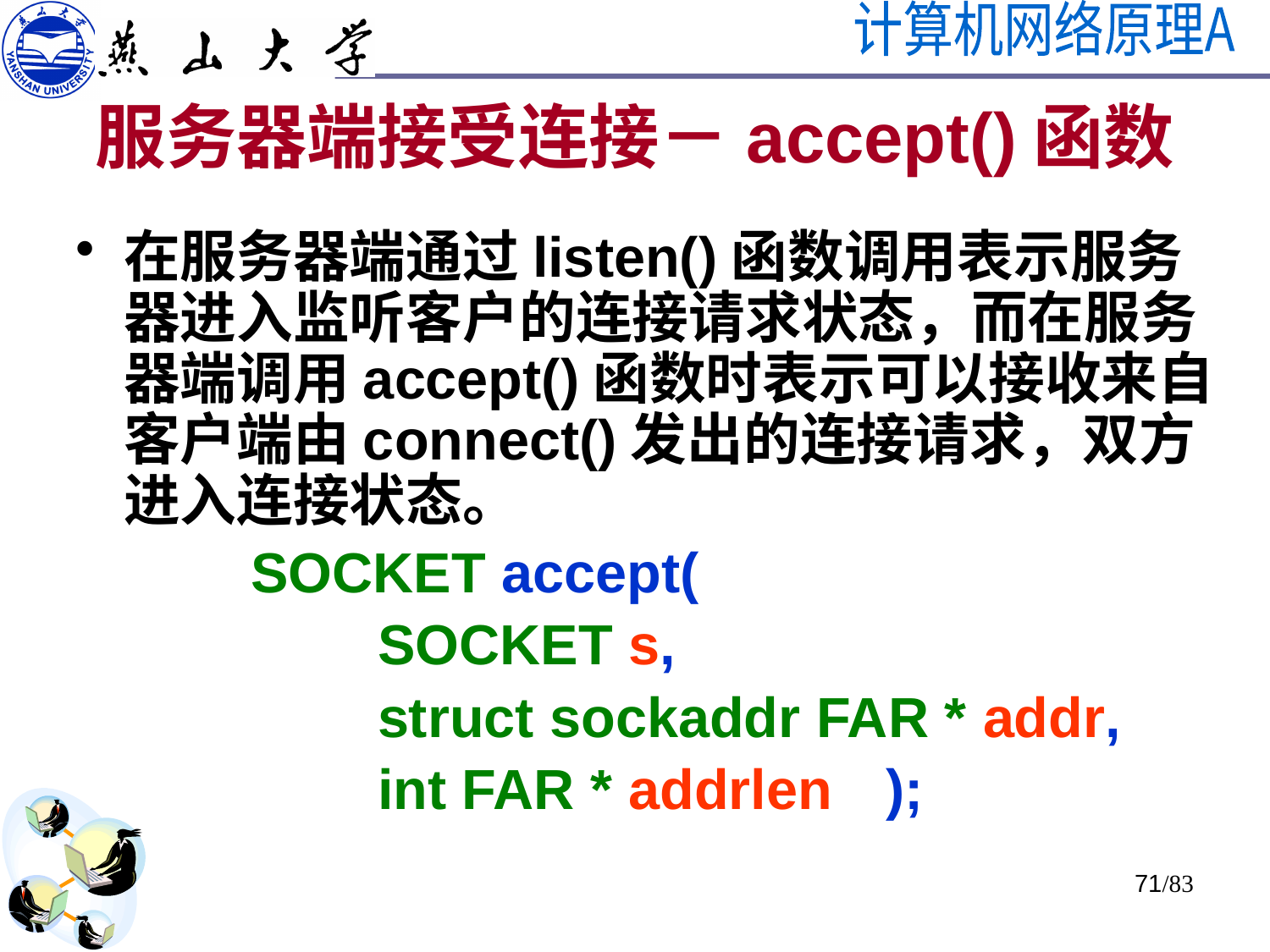

# 服务器端接受连接－accept()函数
在服务器端通过listen()函数调用表示服务器进入监听客户的连接请求状态，而在服务器端调用accept()函数时表示可以接收来自客户端由connect()发出的连接请求，双方进入连接状态。
		SOCKET accept(
			SOCKET s,
			struct sockaddr FAR * addr,
			int FAR * addrlen	);
71/83